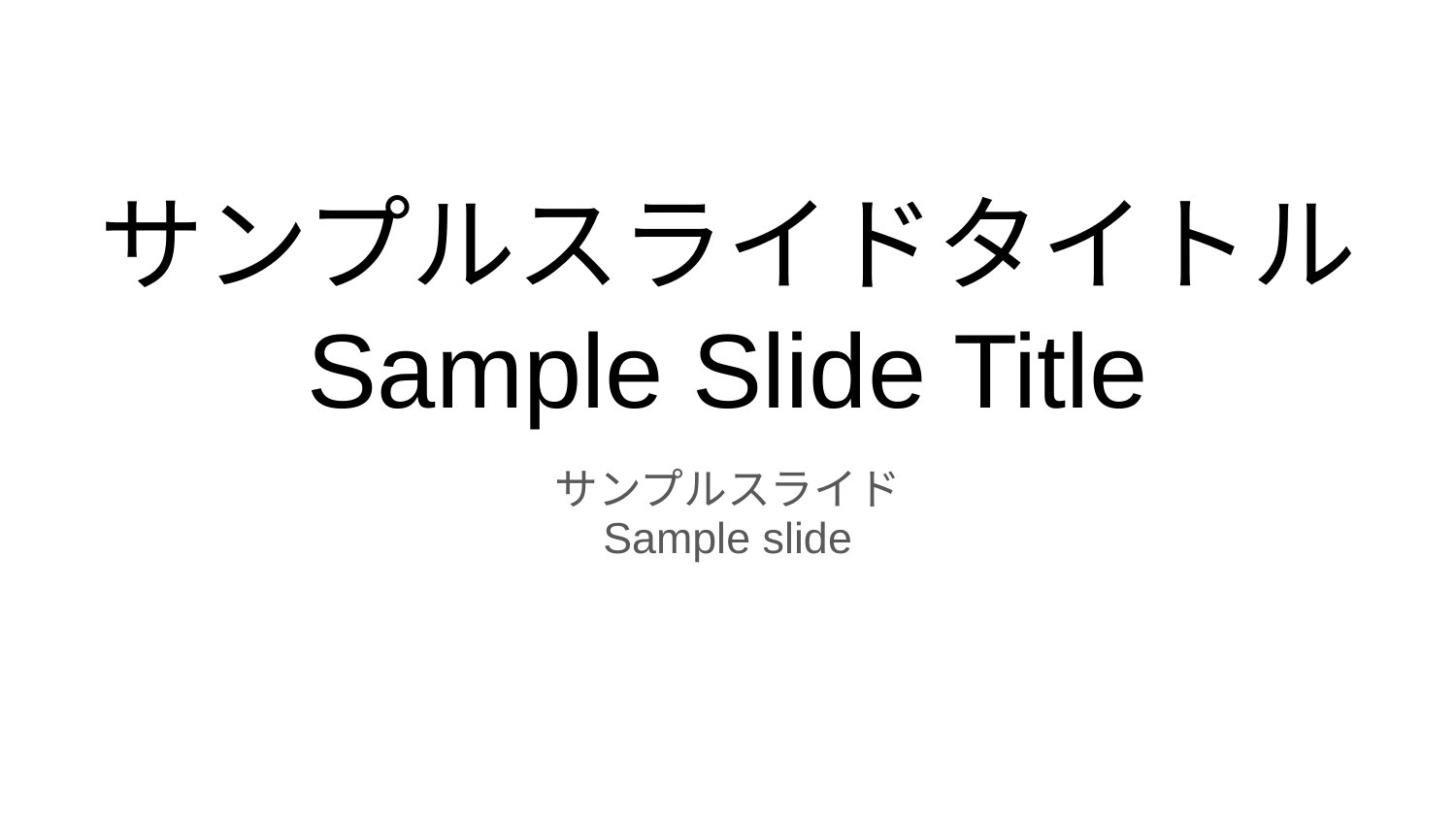

# サンプルスライドタイトル
Sample Slide Title
サンプルスライド
Sample slide